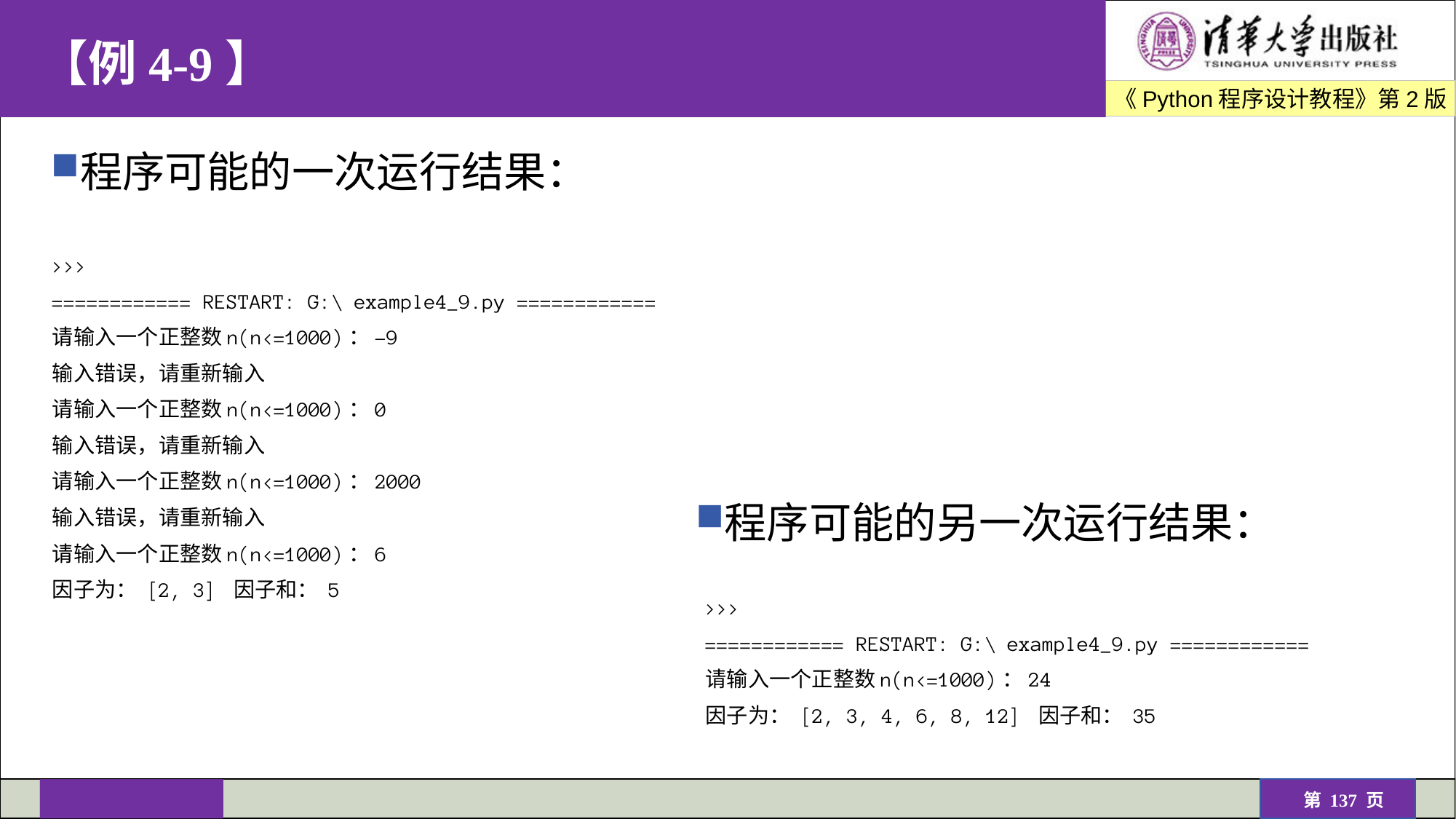

# 【例4-9】
程序可能的一次运行结果：
>>>
============ RESTART: G:\ example4_9.py ============
请输入一个正整数n(n<=1000)：-9
输入错误，请重新输入
请输入一个正整数n(n<=1000)：0
输入错误，请重新输入
请输入一个正整数n(n<=1000)：2000
输入错误，请重新输入
请输入一个正整数n(n<=1000)：6
因子为： [2, 3] 因子和： 5
程序可能的另一次运行结果：
>>>
============ RESTART: G:\ example4_9.py ============
请输入一个正整数n(n<=1000)：24
因子为： [2, 3, 4, 6, 8, 12] 因子和： 35